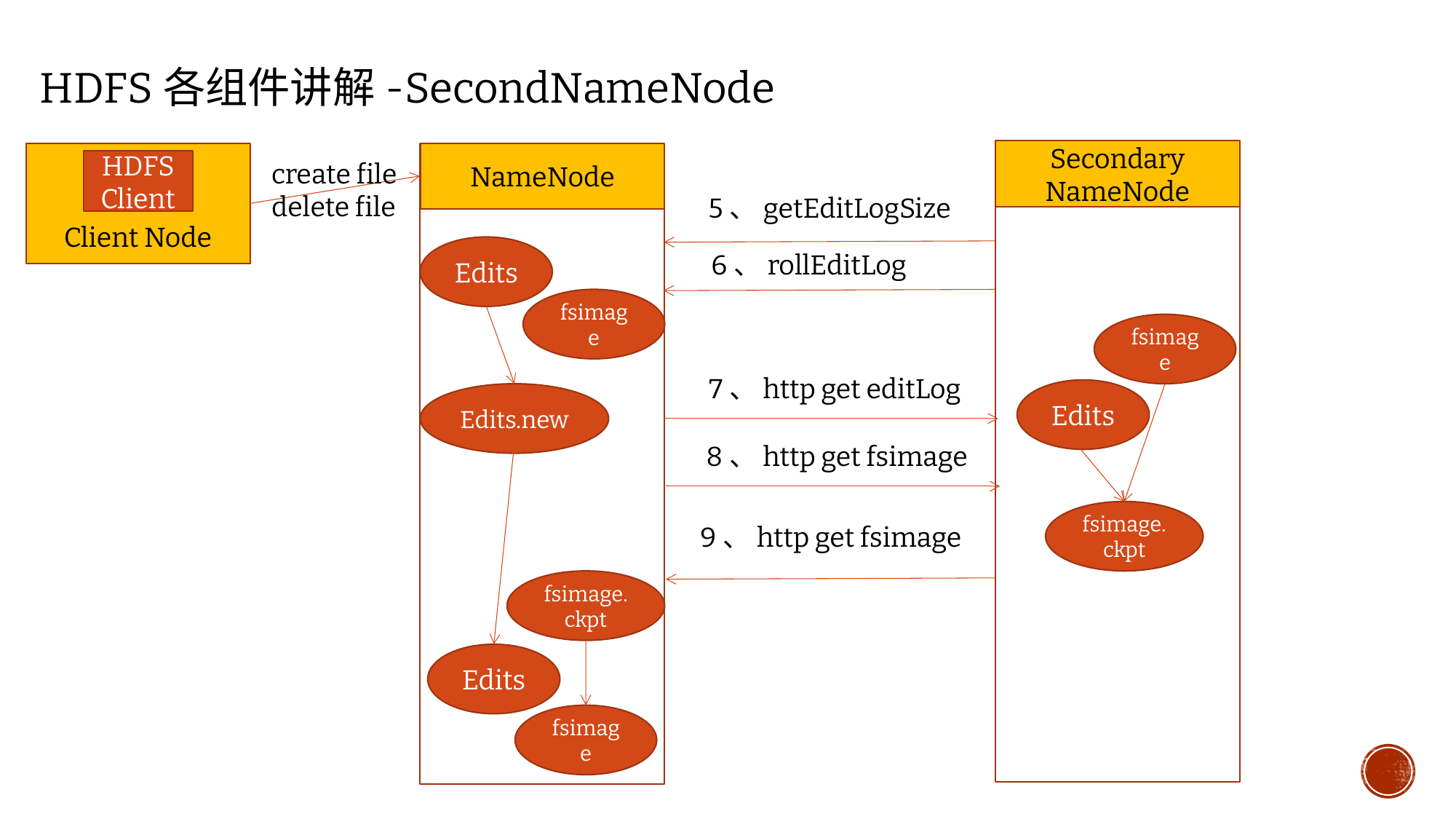

HDFS各组件讲解-SecondNameNode
Secondary
NameNode

Client Node
NameNode
HDFS
Client
create file
delete file
5、getEditLogSize
HDFS
Client
HDFS
Client
Edits
6、rollEditLog
fsimage
fsimage
7、http get editLog
Edits
Edits.new
8、http get fsimage
fsimage.
ckpt
9、http get fsimage
fsimage.
ckpt
Edits
fsimage